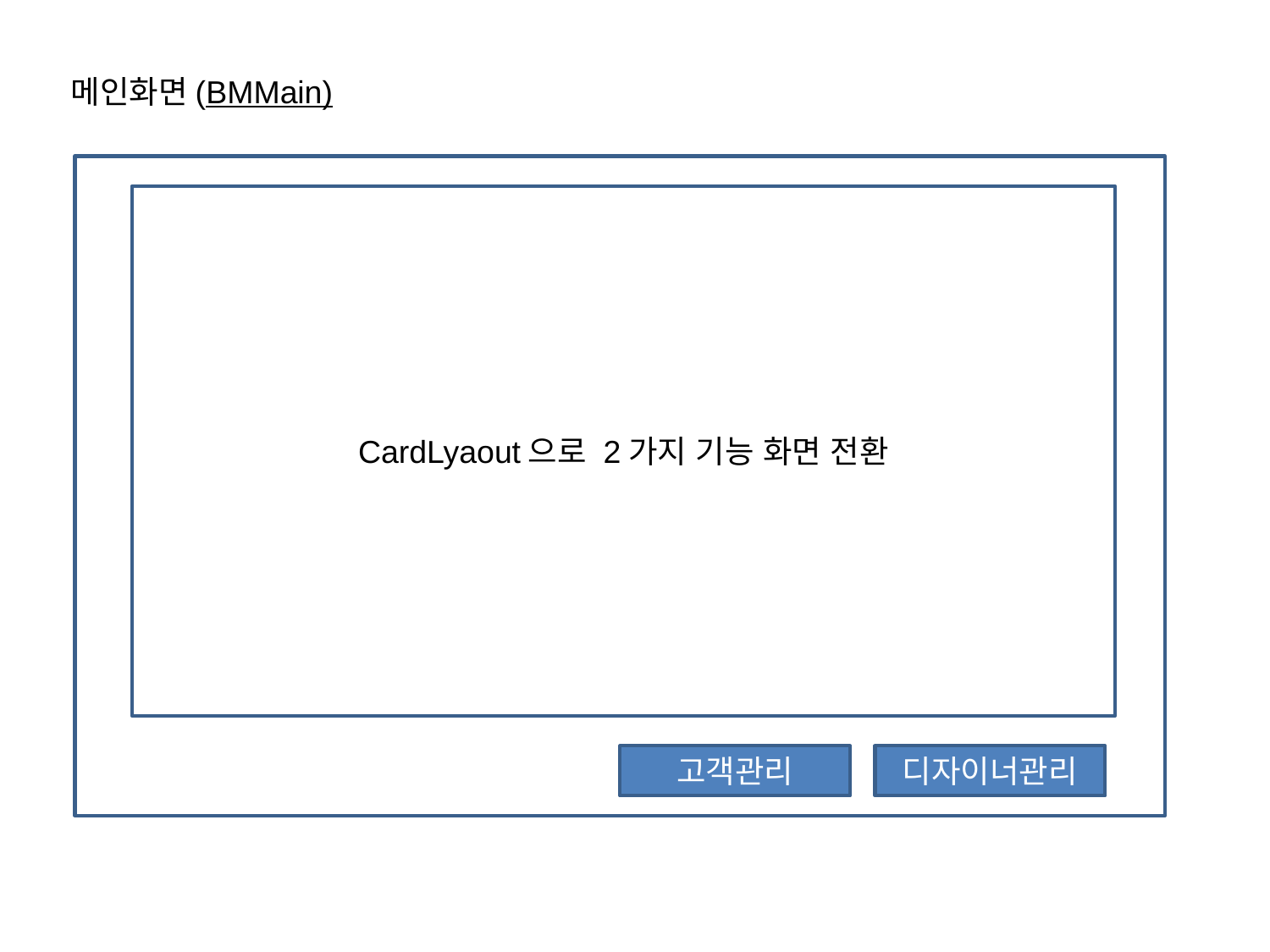

메인화면(BMMain)

CardLyaout으로 2가지 기능 화면 전환
고객관리
디자이너관리